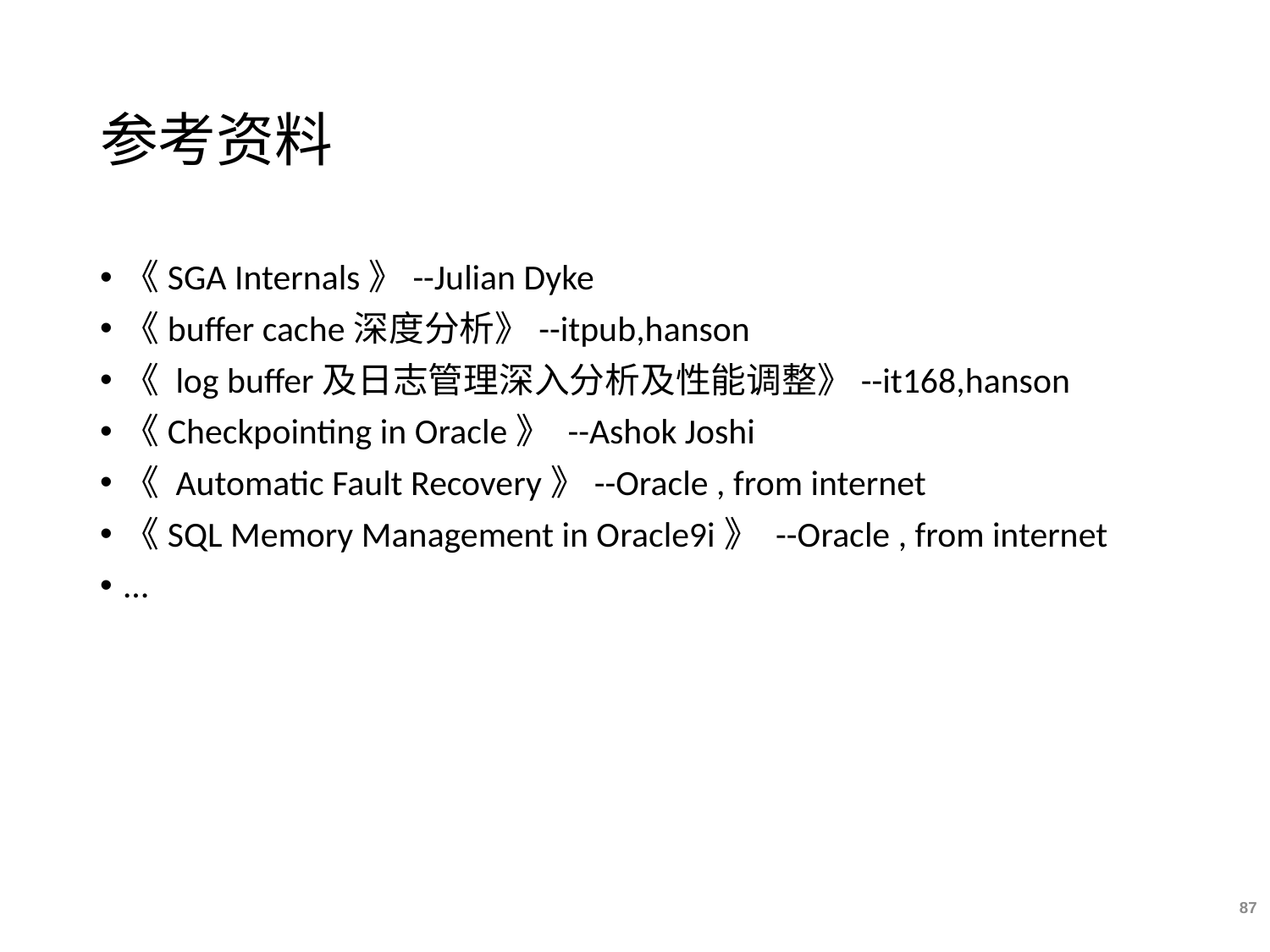

# 参考资料
《SGA Internals》--Julian Dyke
《buffer cache深度分析》--itpub,hanson
《 log buffer及日志管理深入分析及性能调整》--it168,hanson
《Checkpointing in Oracle》 --Ashok Joshi
《 Automatic Fault Recovery》--Oracle , from internet
《SQL Memory Management in Oracle9i》 --Oracle , from internet
…

87